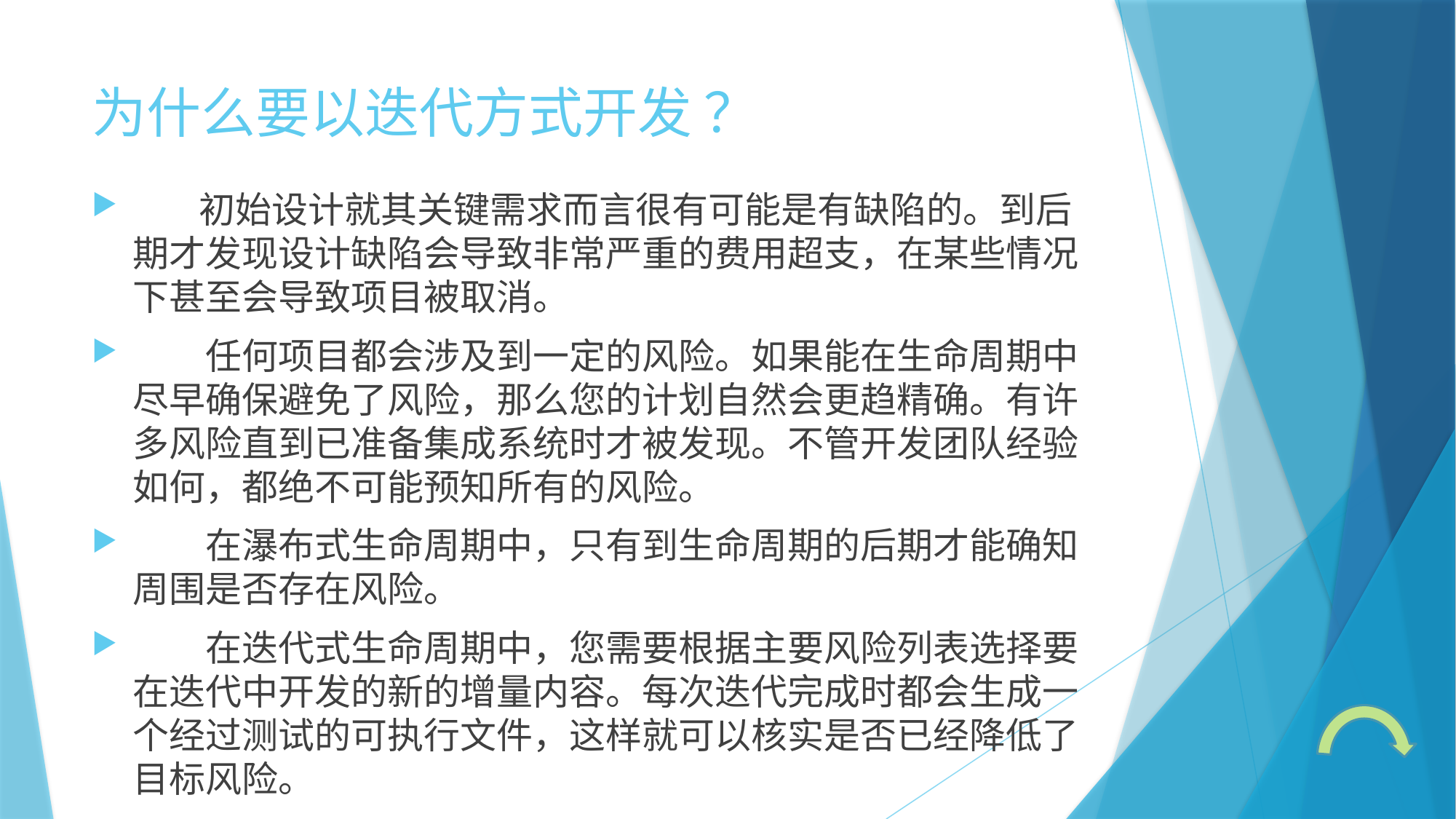

# 为什么要以迭代方式开发 ？
       初始设计就其关键需求而言很有可能是有缺陷的。到后期才发现设计缺陷会导致非常严重的费用超支，在某些情况下甚至会导致项目被取消。
　　任何项目都会涉及到一定的风险。如果能在生命周期中尽早确保避免了风险，那么您的计划自然会更趋精确。有许多风险直到已准备集成系统时才被发现。不管开发团队经验如何，都绝不可能预知所有的风险。
　　在瀑布式生命周期中，只有到生命周期的后期才能确知周围是否存在风险。
　　在迭代式生命周期中，您需要根据主要风险列表选择要在迭代中开发的新的增量内容。每次迭代完成时都会生成一个经过测试的可执行文件，这样就可以核实是否已经降低了目标风险。